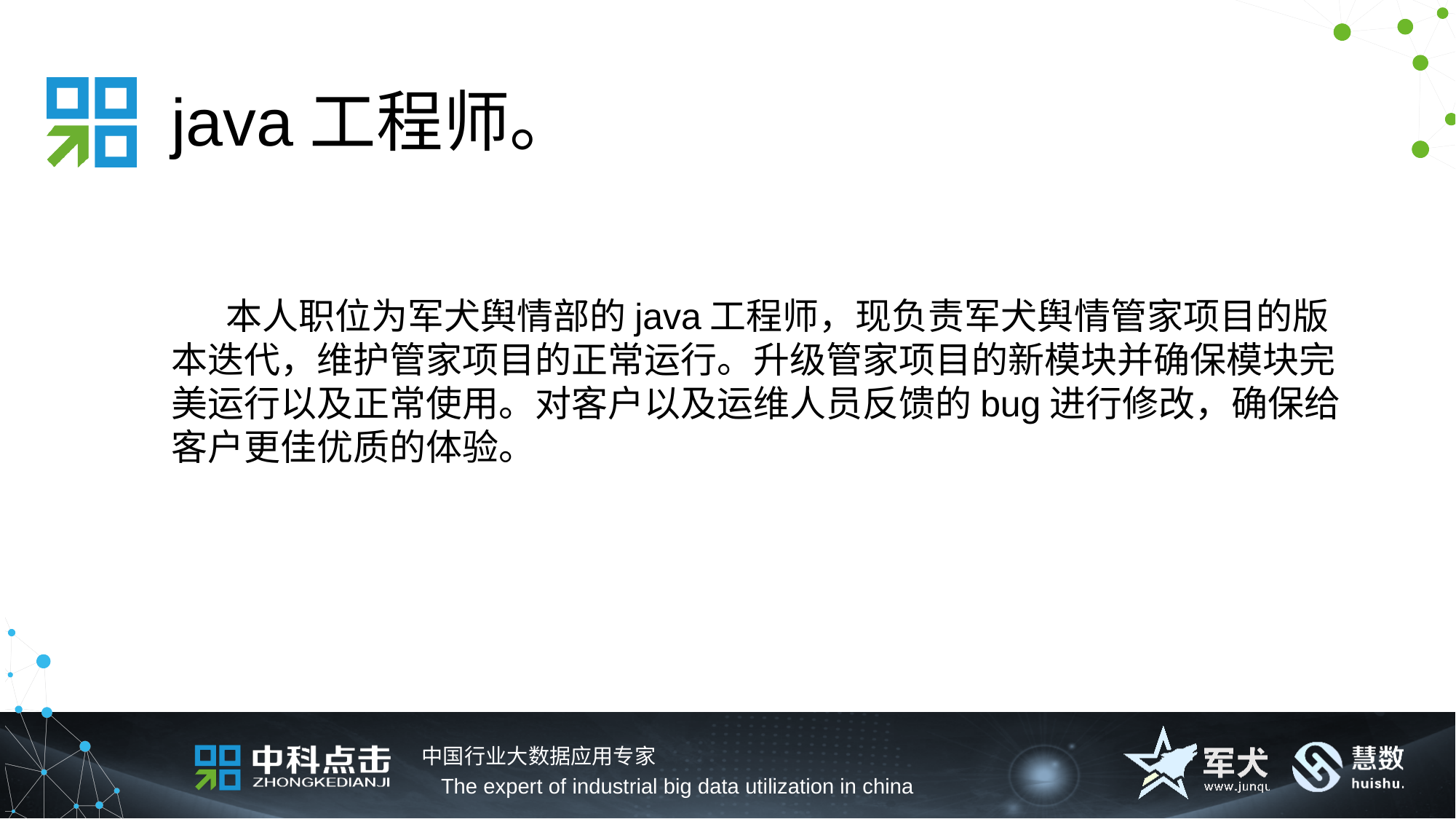

# java工程师。
本人职位为军犬舆情部的java工程师，现负责军犬舆情管家项目的版本迭代，维护管家项目的正常运行。升级管家项目的新模块并确保模块完美运行以及正常使用。对客户以及运维人员反馈的bug进行修改，确保给客户更佳优质的体验。